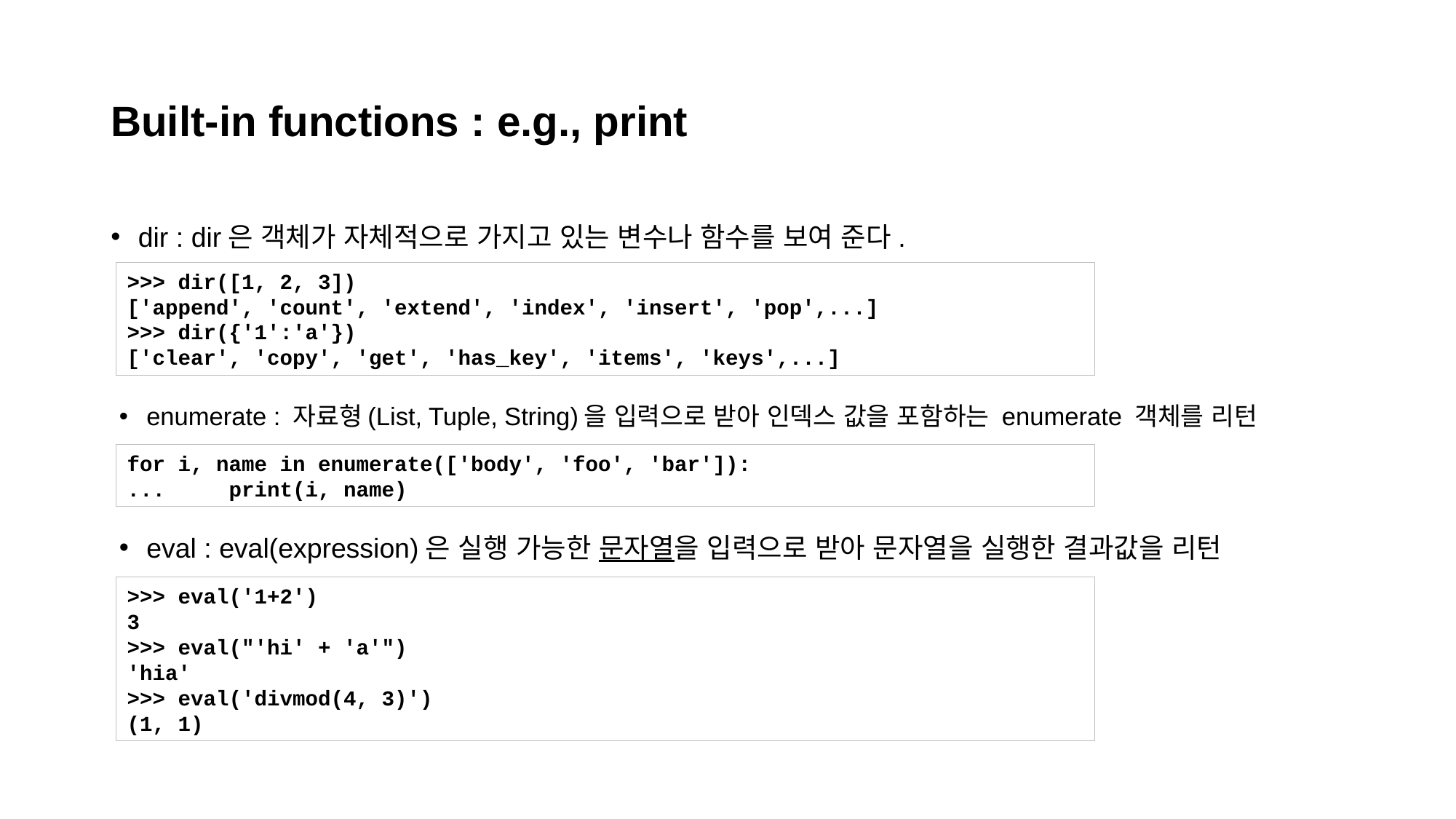

# Built-in functions : e.g., print
dir : dir은 객체가 자체적으로 가지고 있는 변수나 함수를 보여 준다.
>>> dir([1, 2, 3])
['append', 'count', 'extend', 'index', 'insert', 'pop',...]
>>> dir({'1':'a'})
['clear', 'copy', 'get', 'has_key', 'items', 'keys',...]
enumerate : 자료형(List, Tuple, String)을 입력으로 받아 인덱스 값을 포함하는 enumerate 객체를 리턴
for i, name in enumerate(['body', 'foo', 'bar']):
...     print(i, name)
eval : eval(expression)은 실행 가능한 문자열을 입력으로 받아 문자열을 실행한 결과값을 리턴
>>> eval('1+2')
3
>>> eval("'hi' + 'a'")
'hia'
>>> eval('divmod(4, 3)')
(1, 1)